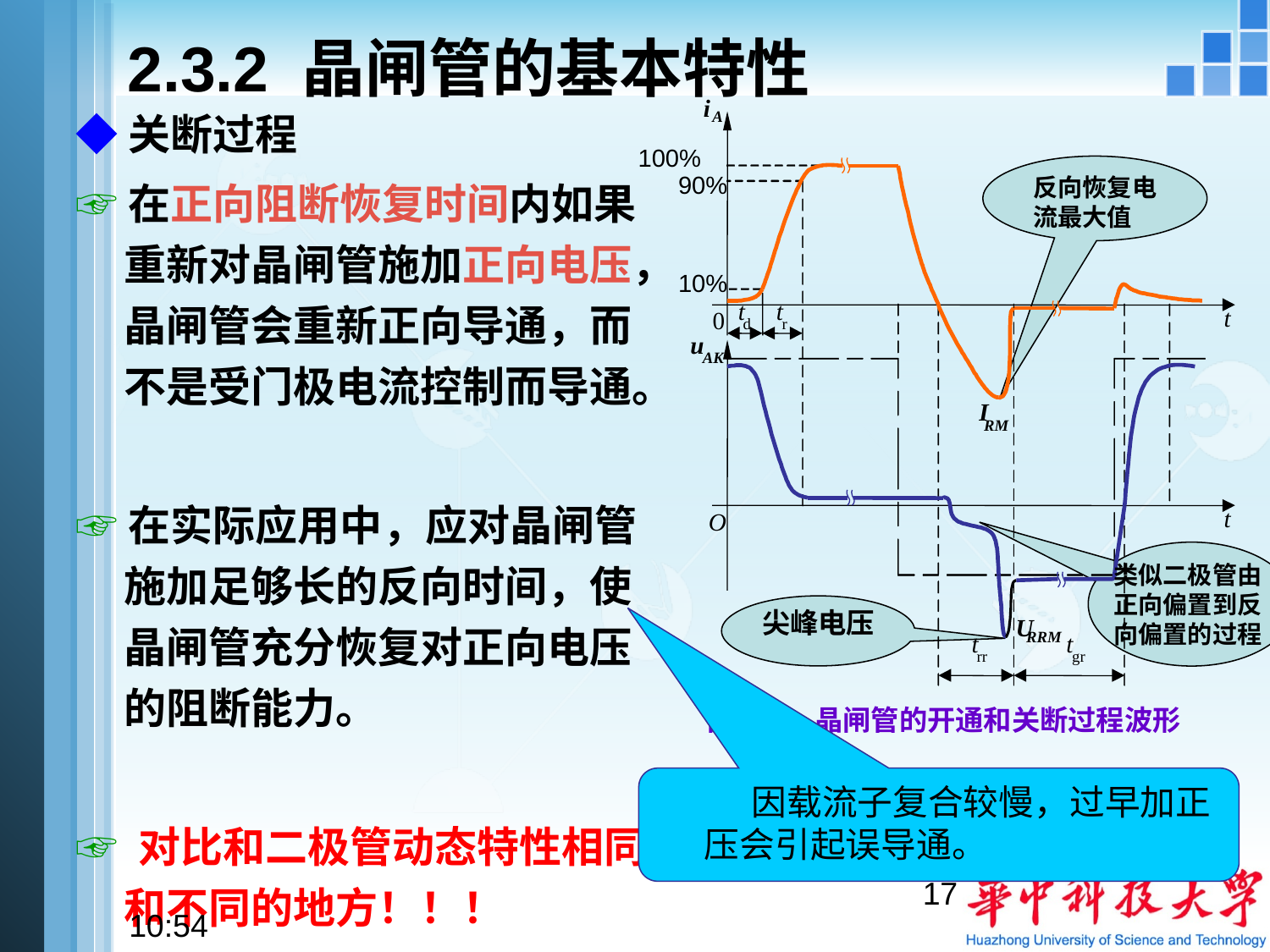

# 2.3.2 晶闸管的基本特性
i
A

反向恢复电流最大值

90%

10%

t
t

t

0
d
r

u

AK

I
RM

t
O

尖峰电压
U
RRM
t
t
rr
gr

◆关断过程
☞在正向阻断恢复时间内如果重新对晶闸管施加正向电压，晶闸管会重新正向导通，而不是受门极电流控制而导通。

☞在实际应用中，应对晶闸管施加足够长的反向时间，使晶闸管充分恢复对正向电压的阻断能力。

☞ 对比和二极管动态特性相同和不同的地方！！！

100%

类似二极管由正向偏置到反向偏置的过程
图2-10  晶闸管的开通和关断过程波形
           因载流子复合较慢，过早加正压会引起误导通。

17
10:54